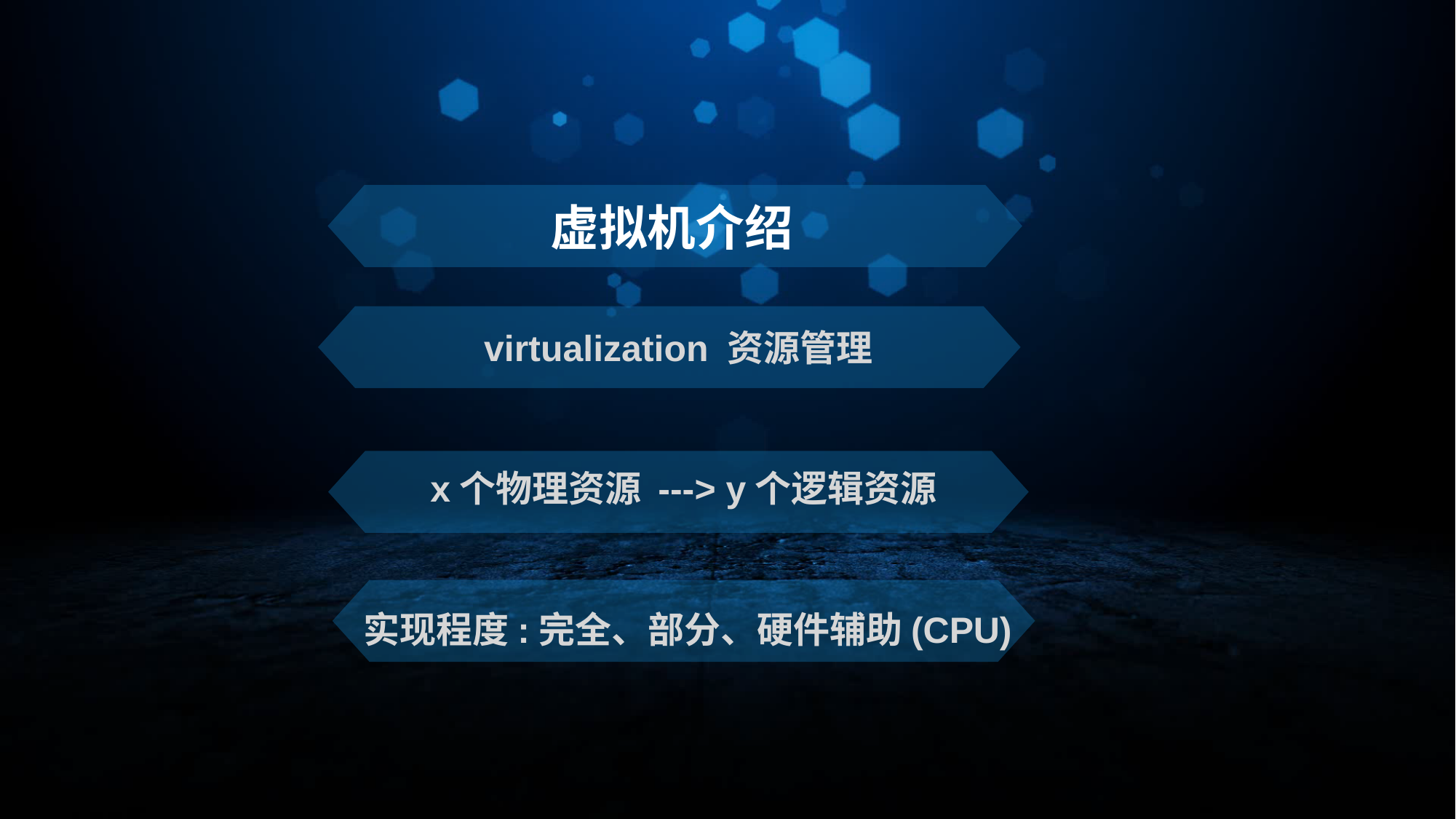

虚拟机介绍

virtualization 资源管理

x个物理资源 ---> y个逻辑资源

实现程度:完全、部分、硬件辅助(CPU)